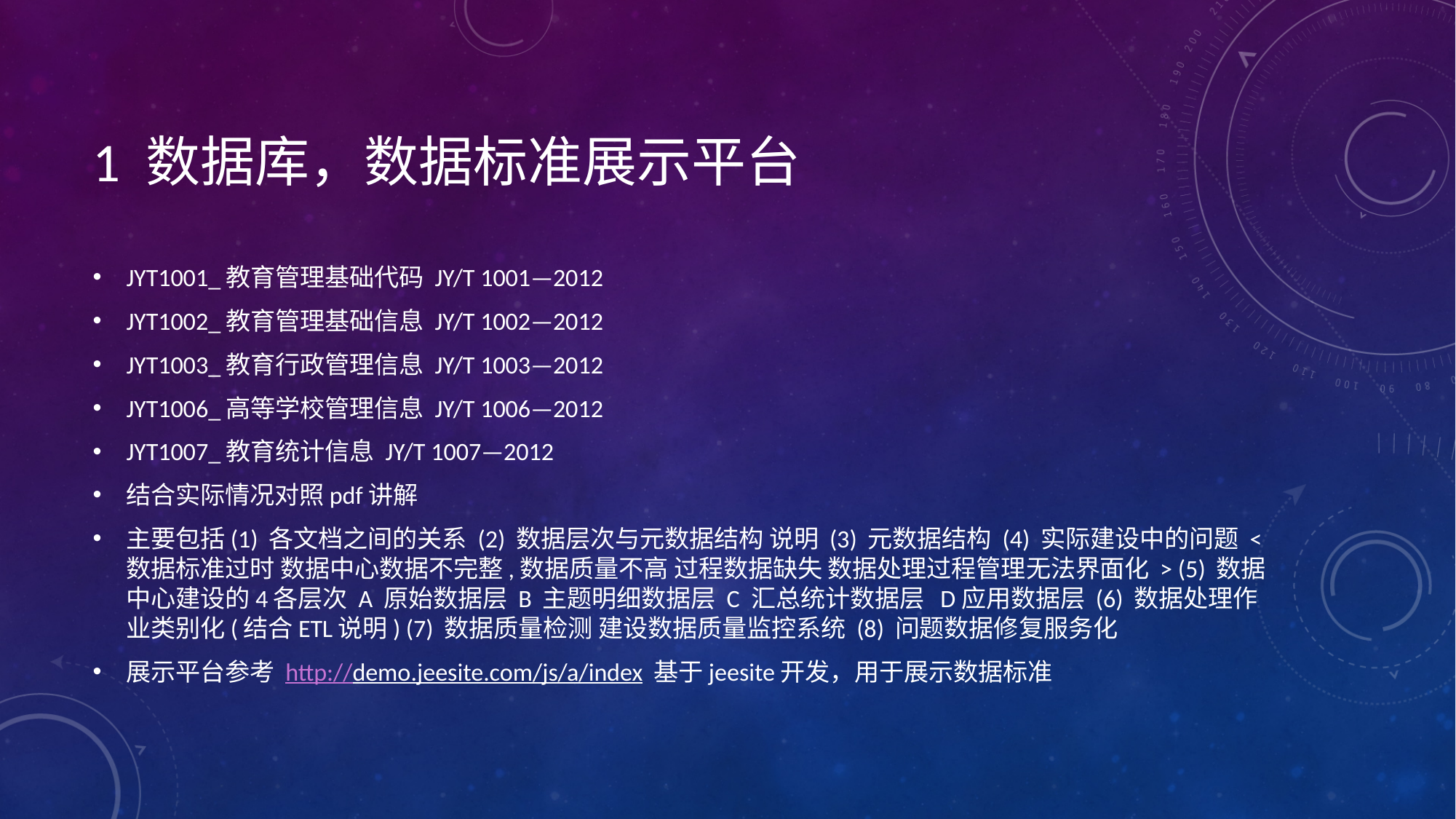

# 1 数据库，数据标准展示平台
JYT1001_教育管理基础代码 JY/T 1001—2012
JYT1002_教育管理基础信息 JY/T 1002—2012
JYT1003_教育行政管理信息 JY/T 1003—2012
JYT1006_高等学校管理信息 JY/T 1006—2012
JYT1007_教育统计信息 JY/T 1007—2012
结合实际情况对照pdf讲解
主要包括(1) 各文档之间的关系 (2) 数据层次与元数据结构 说明 (3) 元数据结构 (4) 实际建设中的问题 <数据标准过时 数据中心数据不完整,数据质量不高 过程数据缺失 数据处理过程管理无法界面化 > (5) 数据中心建设的4各层次 A 原始数据层 B 主题明细数据层 C 汇总统计数据层  D应用数据层 (6) 数据处理作业类别化(结合ETL说明) (7) 数据质量检测 建设数据质量监控系统 (8) 问题数据修复服务化
展示平台参考 http://demo.jeesite.com/js/a/index 基于jeesite开发，用于展示数据标准